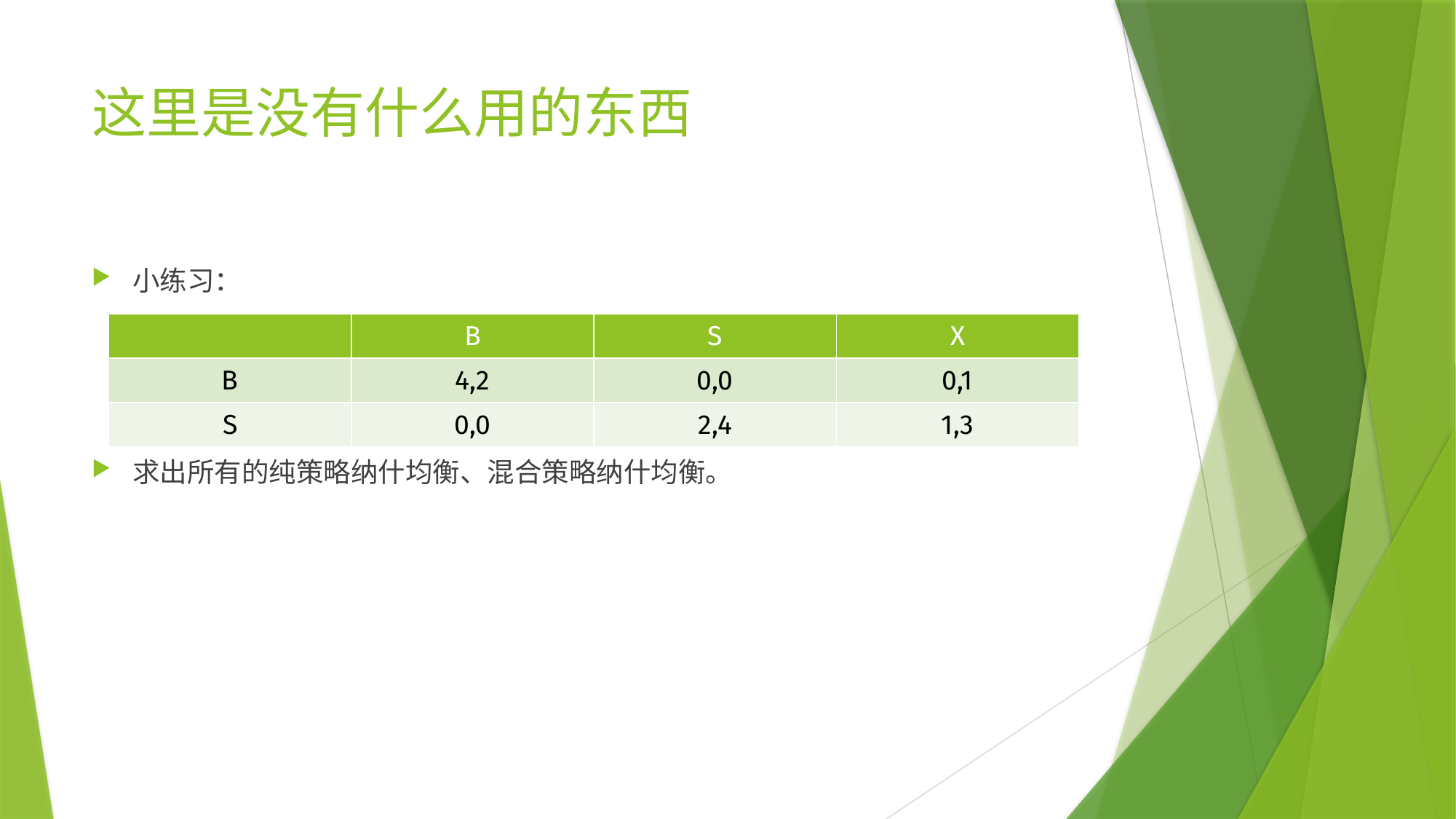

# 这里是没有什么用的东西
小练习：

求出所有的纯策略纳什均衡、混合策略纳什均衡。
|  | B | S | X |
| --- | --- | --- | --- |
| B | 4,2 | 0,0 | 0,1 |
| S | 0,0 | 2,4 | 1,3 |